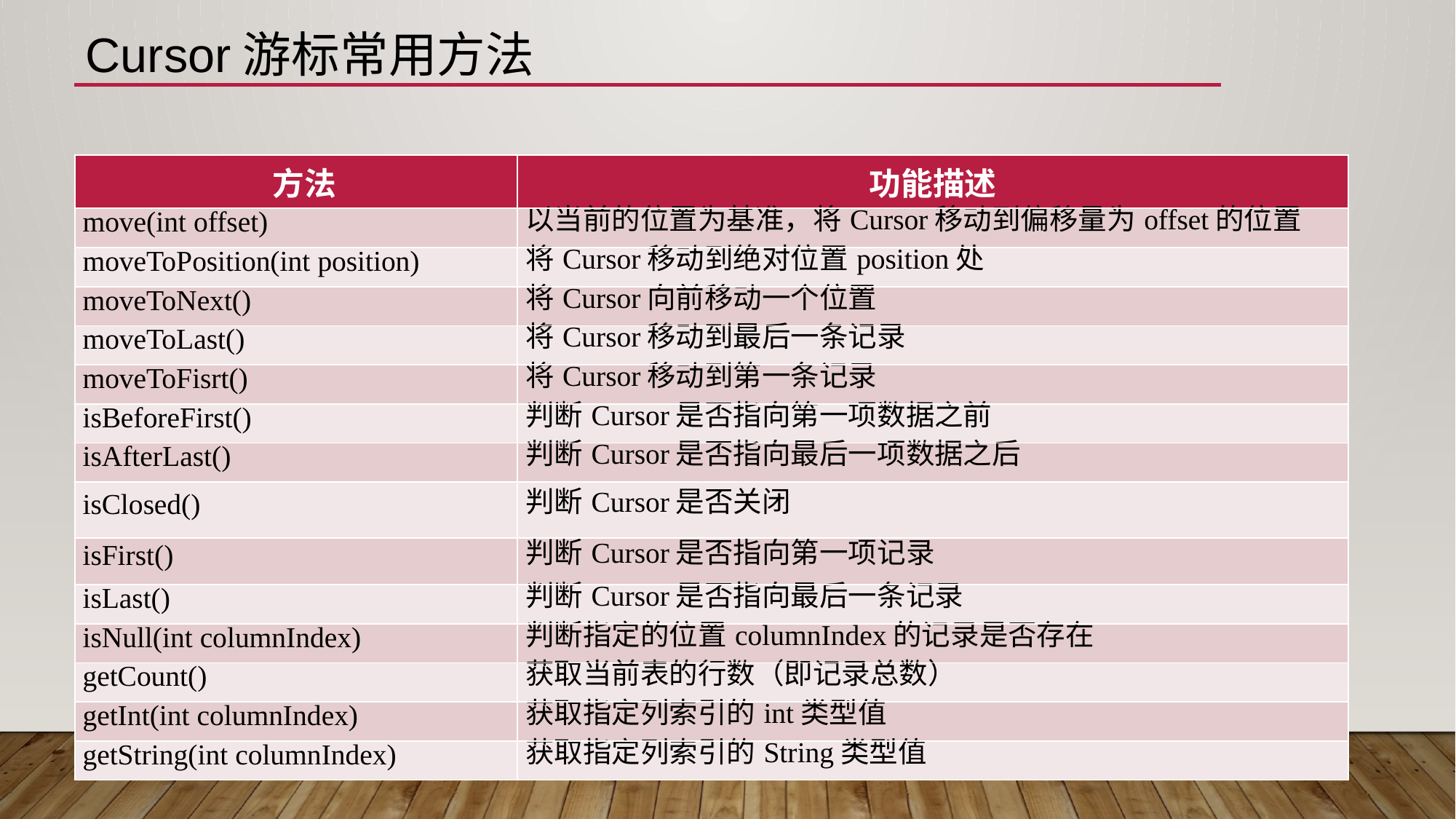

# Cursor游标常用方法

| 方法 | 功能描述 |
| --- | --- |
| move(int offset) | 以当前的位置为基准，将Cursor移动到偏移量为offset的位置 |
| moveToPosition(int position) | 将Cursor移动到绝对位置position处 |
| moveToNext() | 将Cursor向前移动一个位置 |
| moveToLast() | 将Cursor移动到最后一条记录 |
| moveToFisrt() | 将Cursor移动到第一条记录 |
| isBeforeFirst() | 判断Cursor是否指向第一项数据之前 |
| isAfterLast() | 判断Cursor是否指向最后一项数据之后 |
| isClosed() | 判断Cursor是否关闭 |
| isFirst() | 判断Cursor是否指向第一项记录 |
| isLast() | 判断Cursor是否指向最后一条记录 |
| isNull(int columnIndex) | 判断指定的位置columnIndex的记录是否存在 |
| getCount() | 获取当前表的行数（即记录总数） |
| getInt(int columnIndex) | 获取指定列索引的int类型值 |
| getString(int columnIndex) | 获取指定列索引的String类型值 |